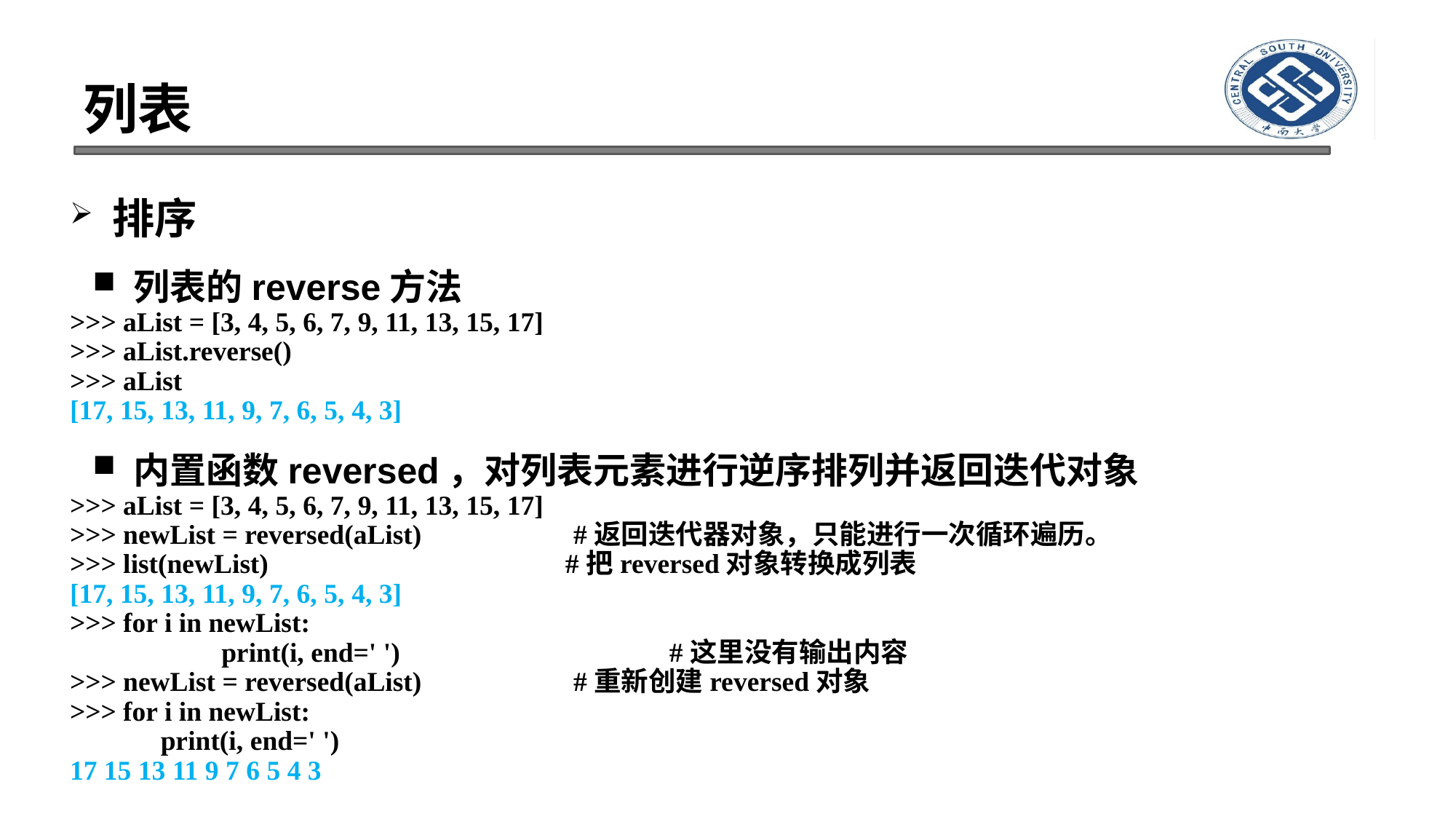

# 列表
排序
列表的reverse方法
>>> aList = [3, 4, 5, 6, 7, 9, 11, 13, 15, 17]
>>> aList.reverse()
>>> aList
[17, 15, 13, 11, 9, 7, 6, 5, 4, 3]
内置函数reversed，对列表元素进行逆序排列并返回迭代对象
>>> aList = [3, 4, 5, 6, 7, 9, 11, 13, 15, 17]
>>> newList = reversed(aList)                      #返回迭代器对象，只能进行一次循环遍历。
>>> list(newList)                                           #把reversed对象转换成列表
[17, 15, 13, 11, 9, 7, 6, 5, 4, 3]
>>> for i in newList:
	  	print(i, end=' ')                                       #这里没有输出内容
>>> newList = reversed(aList)                      #重新创建reversed对象
>>> for i in newList:
	       print(i, end=' ')
17 15 13 11 9 7 6 5 4 3